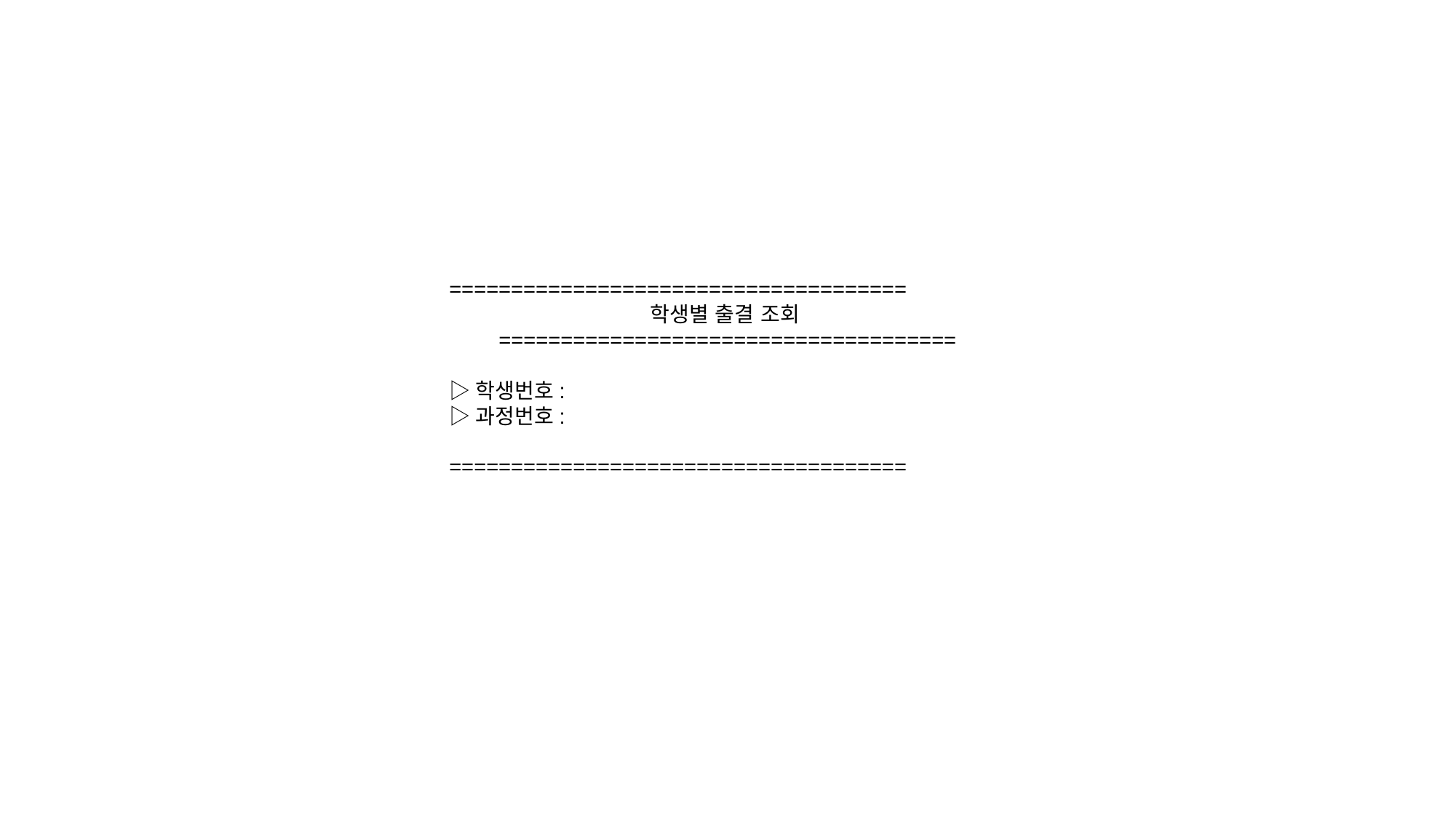

=====================================
학생별 출결 조회=====================================

▷학생번호:
▷과정번호:

=====================================